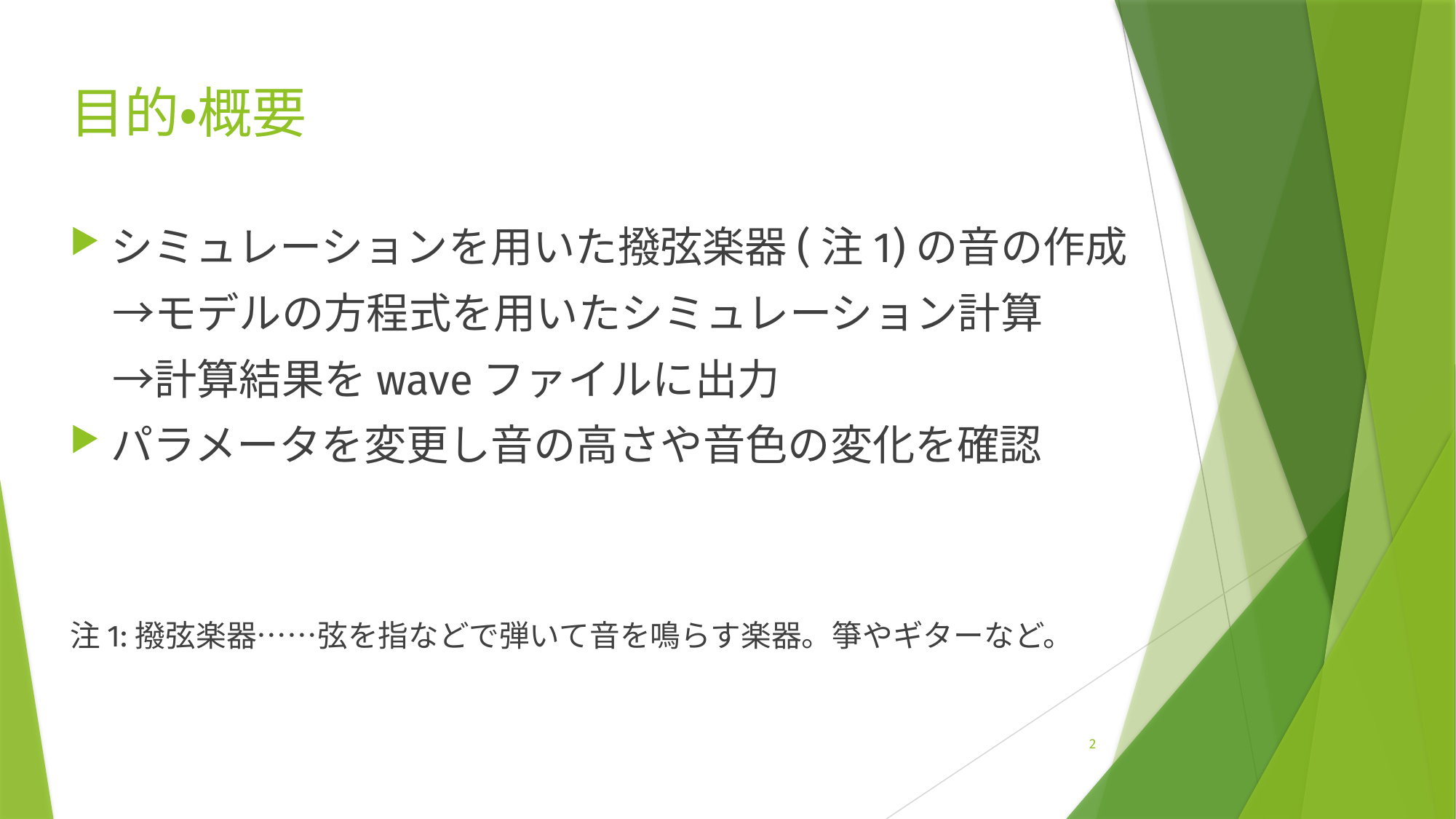

# 目的・概要
シミュレーションを用いた撥弦楽器(注1)の音の作成
　→モデルの方程式を用いたシミュレーション計算
　→計算結果をwaveファイルに出力
パラメータを変更し音の高さや音色の変化を確認

注1:撥弦楽器……弦を指などで弾いて音を鳴らす楽器。箏やギターなど。

2